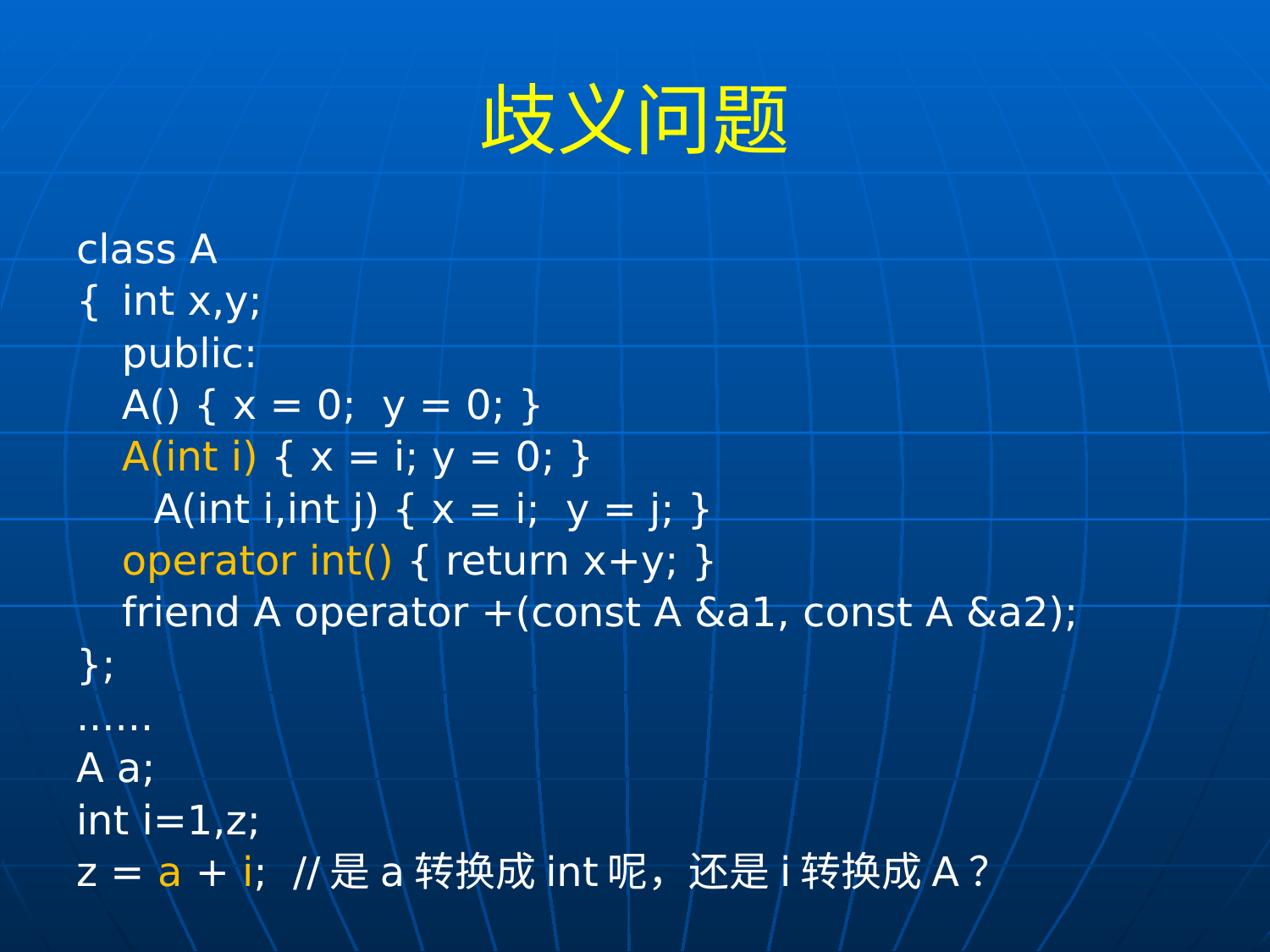

# 歧义问题
class A
{		int x,y;
	public:
		A() { x = 0;  y = 0; }
		A(int i) { x = i; y = 0; }
      A(int i,int j) { x = i;  y = j; }
		operator int() { return x+y; }
	friend A operator +(const A &a1, const A &a2);
};
......
A a;
int i=1,z;
z = a + i;  //是a转换成int呢，还是i转换成A？